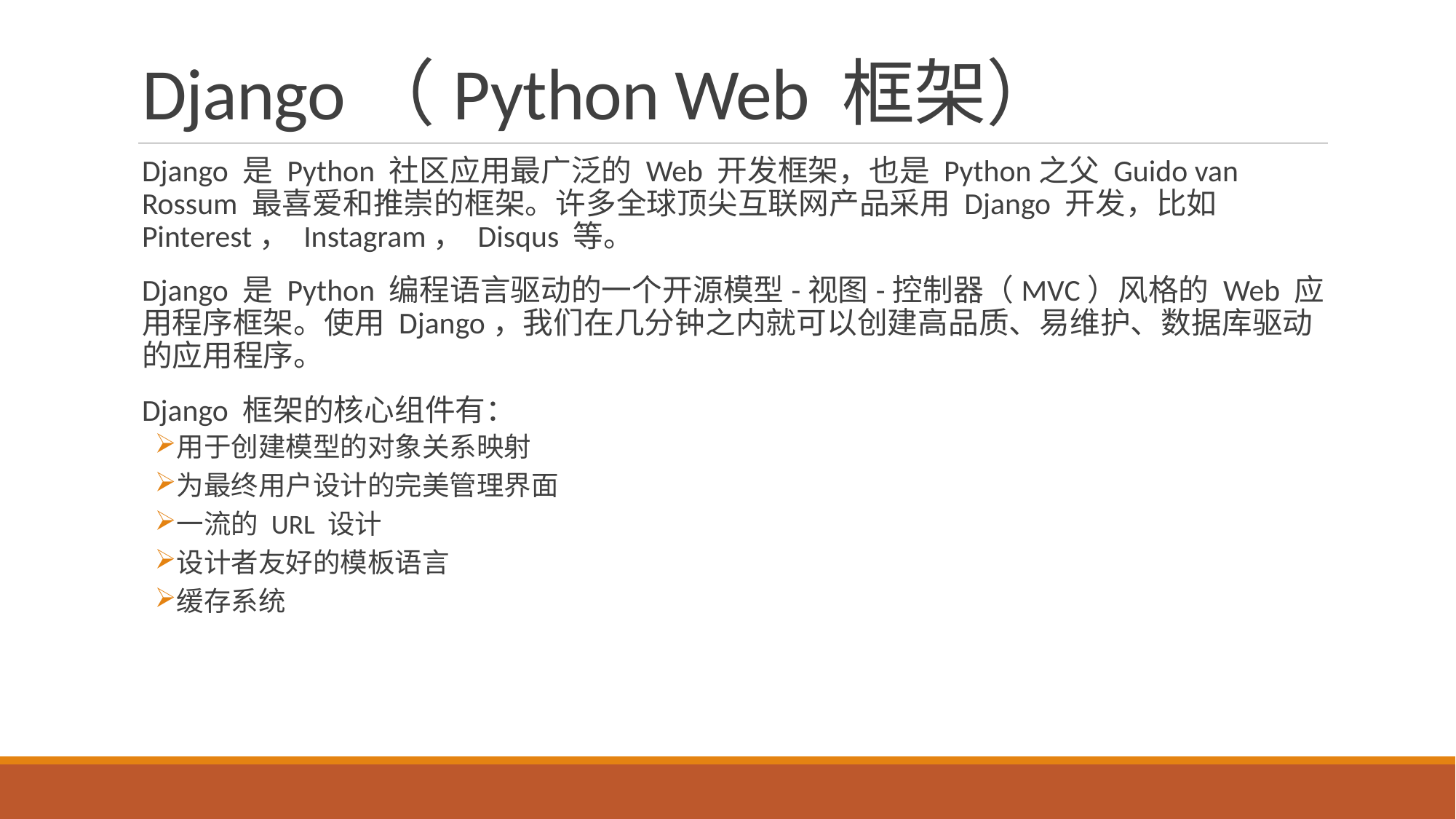

# Django（Python Web 框架）
Django 是 Python 社区应用最广泛的 Web 开发框架，也是 Python之父 Guido van Rossum 最喜爱和推崇的框架。许多全球顶尖互联网产品采用 Django 开发，比如 Pinterest， Instagram， Disqus 等。
Django 是 Python 编程语言驱动的一个开源模型-视图-控制器（MVC）风格的 Web 应用程序框架。使用 Django，我们在几分钟之内就可以创建高品质、易维护、数据库驱动的应用程序。
Django 框架的核心组件有：
用于创建模型的对象关系映射
为最终用户设计的完美管理界面
一流的 URL 设计
设计者友好的模板语言
缓存系统